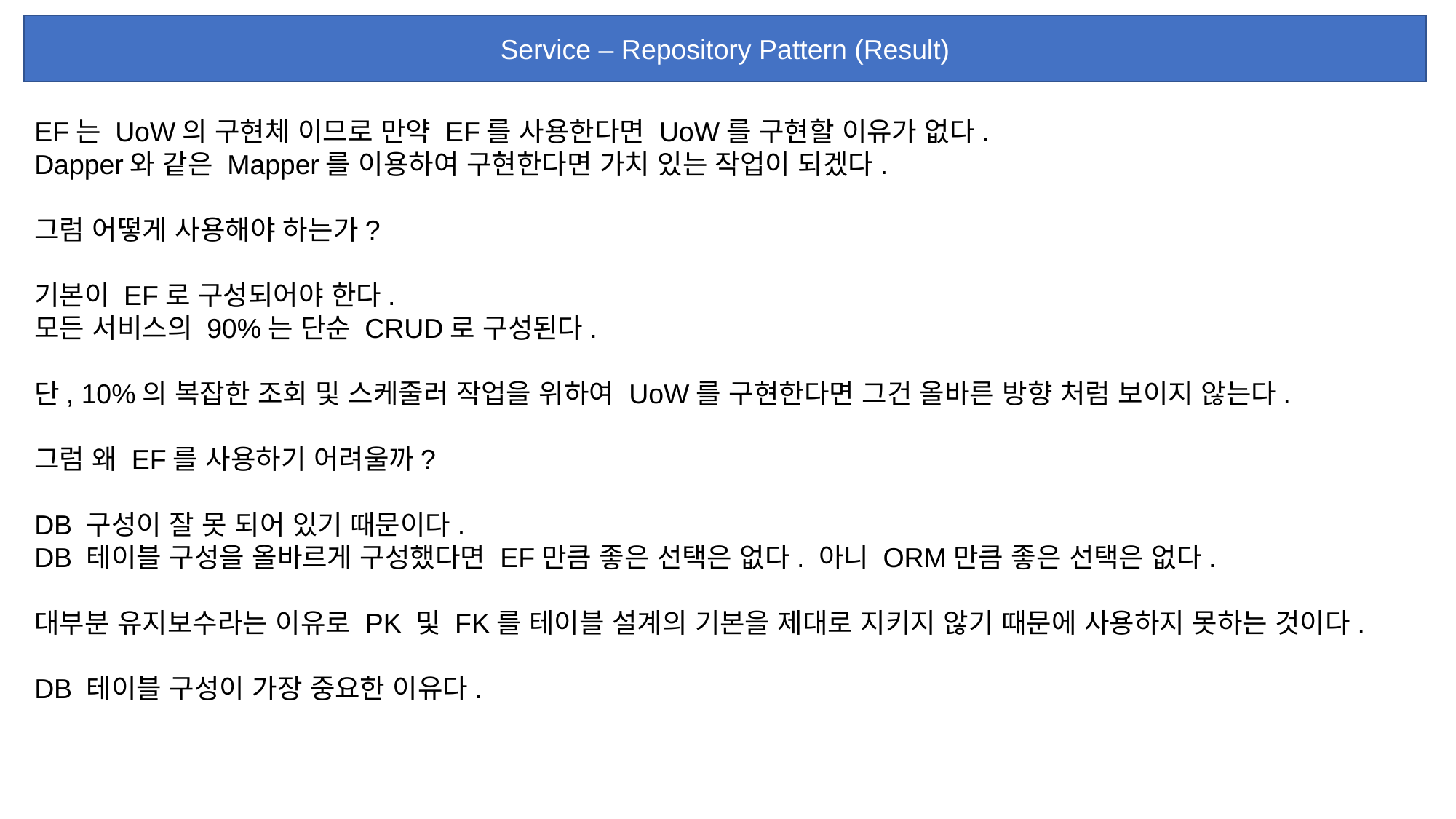

Service – Repository Pattern (Result)
EF는 UoW의 구현체 이므로 만약 EF를 사용한다면 UoW를 구현할 이유가 없다.
Dapper와 같은 Mapper를 이용하여 구현한다면 가치 있는 작업이 되겠다.

그럼 어떻게 사용해야 하는가?

기본이 EF로 구성되어야 한다.
모든 서비스의 90%는 단순 CRUD로 구성된다.

단, 10%의 복잡한 조회 및 스케줄러 작업을 위하여 UoW를 구현한다면 그건 올바른 방향 처럼 보이지 않는다.

그럼 왜 EF를 사용하기 어려울까?

DB 구성이 잘 못 되어 있기 때문이다.
DB 테이블 구성을 올바르게 구성했다면 EF만큼 좋은 선택은 없다. 아니 ORM만큼 좋은 선택은 없다.

대부분 유지보수라는 이유로 PK 및 FK를 테이블 설계의 기본을 제대로 지키지 않기 때문에 사용하지 못하는 것이다.

DB 테이블 구성이 가장 중요한 이유다.